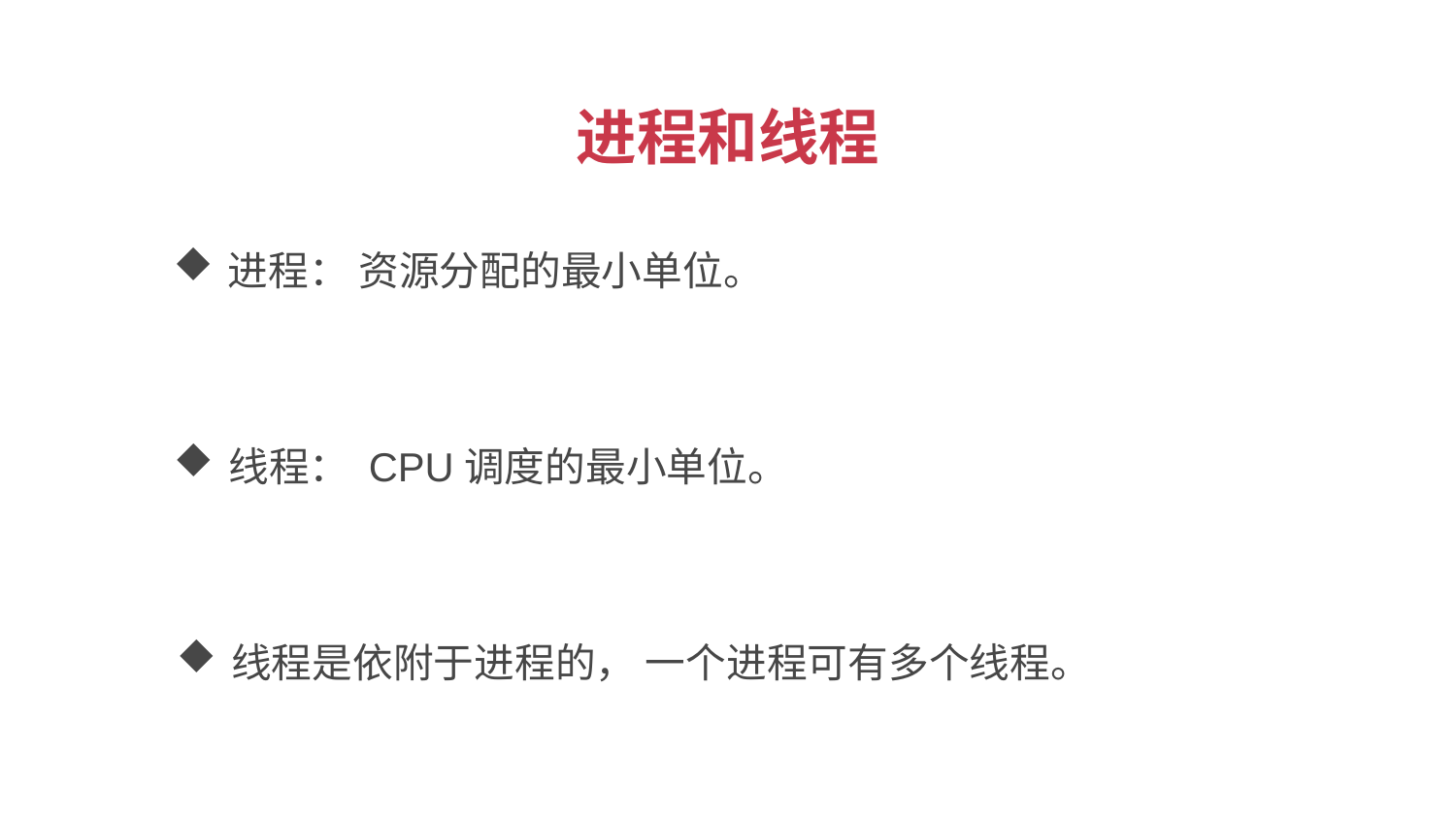

进程和线程
进程： 资源分配的最小单位。
线程： CPU调度的最小单位。
线程是依附于进程的， 一个进程可有多个线程。